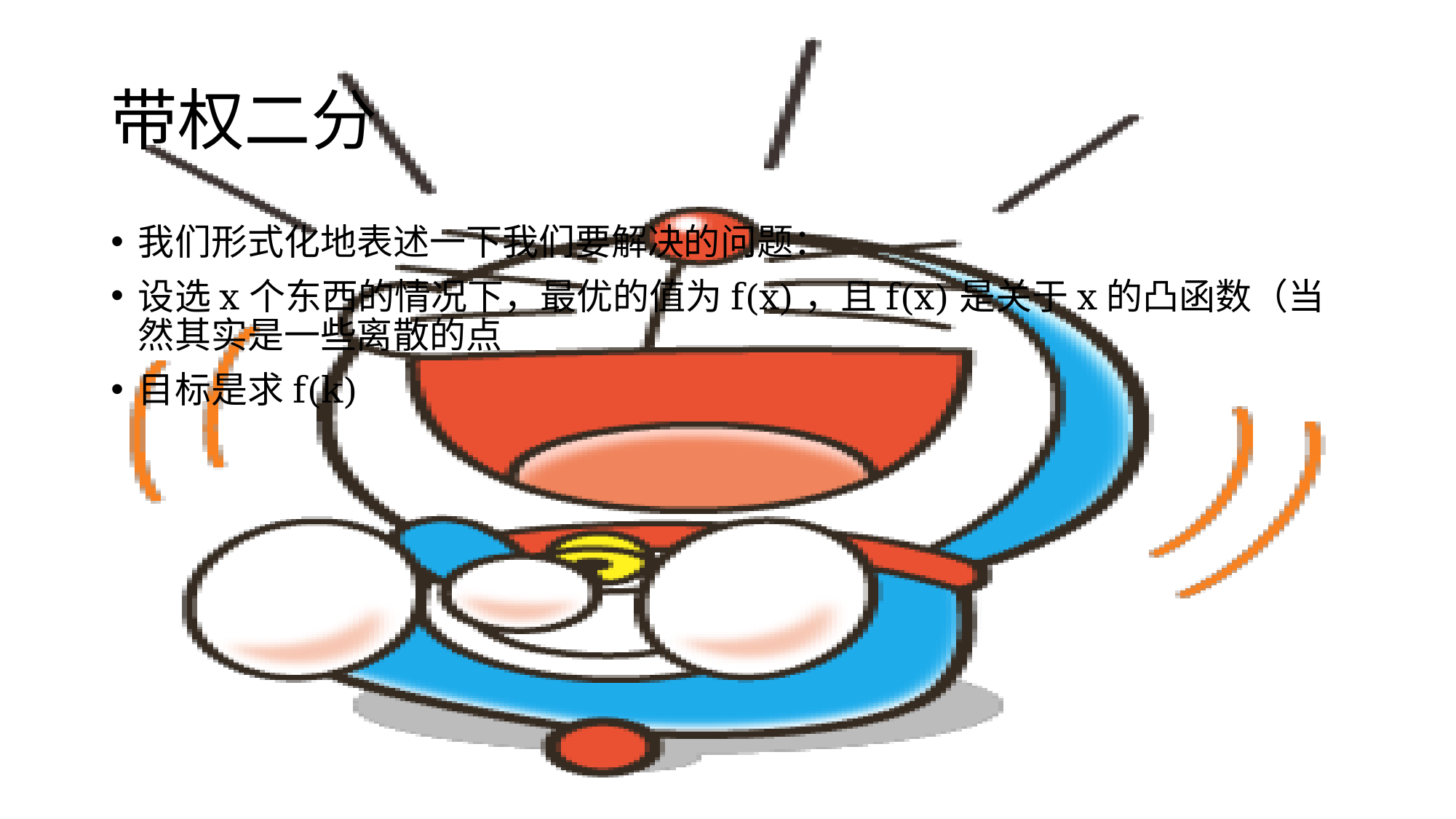

# 带权二分
我们形式化地表述一下我们要解决的问题：
设选x个东西的情况下，最优的值为f(x)，且f(x)是关于x的凸函数（当然其实是一些离散的点
目标是求f(k)